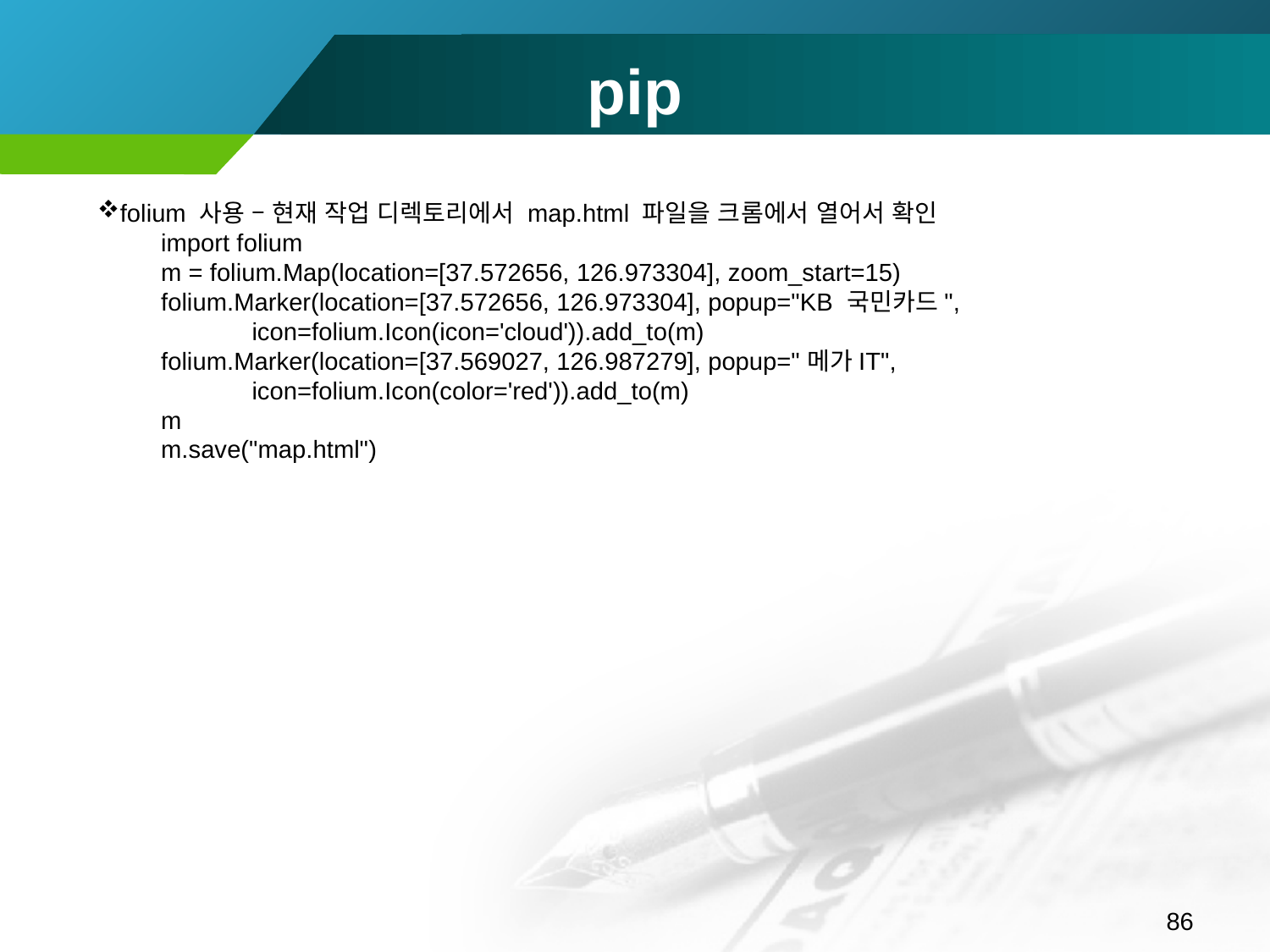

pip
folium 사용 – 현재 작업 디렉토리에서 map.html 파일을 크롬에서 열어서 확인
import folium
m = folium.Map(location=[37.572656, 126.973304], zoom_start=15)
folium.Marker(location=[37.572656, 126.973304], popup="KB 국민카드",
             icon=folium.Icon(icon='cloud')).add_to(m)
folium.Marker(location=[37.569027, 126.987279], popup="메가IT",
             icon=folium.Icon(color='red')).add_to(m)
m
m.save("map.html")
86